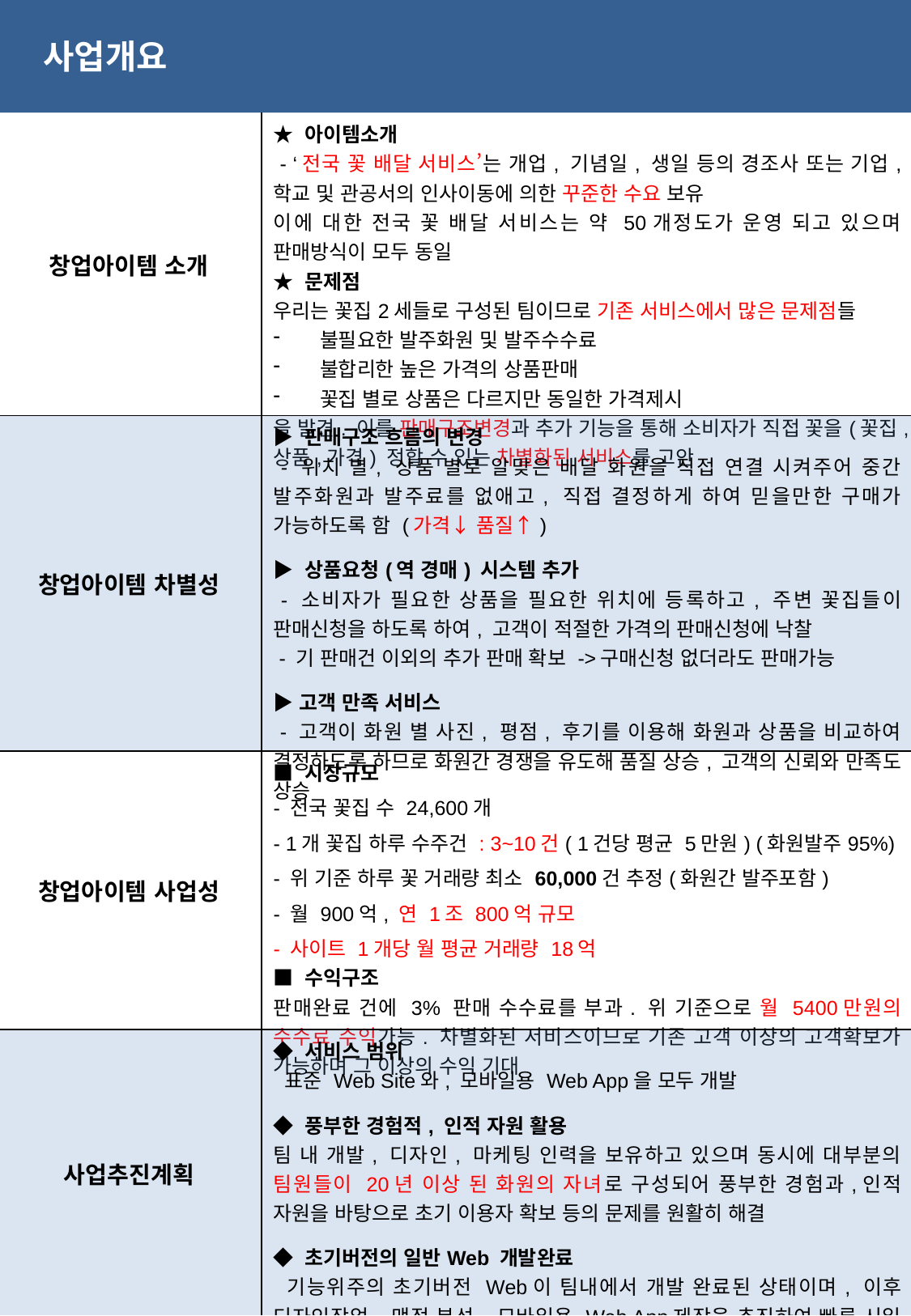

사업개요
| 창업아이템 소개 | ★ 아이템소개 - ‘전국 꽃 배달 서비스’는 개업, 기념일, 생일 등의 경조사 또는 기업, 학교 및 관공서의 인사이동에 의한 꾸준한 수요 보유 이에 대한 전국 꽃 배달 서비스는 약 50개정도가 운영 되고 있으며 판매방식이 모두 동일 ★ 문제점 우리는 꽃집2세들로 구성된 팀이므로 기존 서비스에서 많은 문제점들 불필요한 발주화원 및 발주수수료 불합리한 높은 가격의 상품판매 꽃집 별로 상품은 다르지만 동일한 가격제시 을 발견. 이를 판매구조변경과 추가 기능을 통해 소비자가 직접 꽃을(꽃집,상품,가격) 정할 수 있는 차별화된 서비스를 고안 |
| --- | --- |
| 창업아이템 차별성 | ▶ 판매구조 흐름의 변경 - 위치 별, 상품 별로 알맞은 배달 화원을 직접 연결 시켜주어 중간 발주화원과 발주료를 없애고, 직접 결정하게 하여 믿을만한 구매가 가능하도록 함 (가격↓ 품질↑) ▶ 상품요청(역 경매) 시스템 추가 - 소비자가 필요한 상품을 필요한 위치에 등록하고, 주변 꽃집들이 판매신청을 하도록 하여, 고객이 적절한 가격의 판매신청에 낙찰 - 기 판매건 이외의 추가 판매 확보 ->구매신청 없더라도 판매가능 ▶고객 만족 서비스 - 고객이 화원 별 사진, 평점, 후기를 이용해 화원과 상품을 비교하여 결정하도록 하므로 화원간 경쟁을 유도해 품질 상승, 고객의 신뢰와 만족도 상승 |
| 창업아이템 사업성 | ■ 시장규모 - 전국 꽃집 수 24,600개 - 1개 꽃집 하루 수주건 : 3~10건( 1건당 평균 5만원) (화원발주95%) - 위 기준 하루 꽃 거래량 최소 60,000건 추정(화원간 발주포함) - 월 900억, 연 1조 800억 규모 - 사이트 1개당 월 평균 거래량 18억 ■ 수익구조 판매완료 건에 3% 판매 수수료를 부과. 위 기준으로 월 5400만원의 수수료 수익가능. 차별화된 서비스이므로 기존 고객 이상의 고객확보가 가능하며 그 이상의 수익 기대 |
| 사업추진계획 | ◆ 서비스 범위 표준 Web Site와, 모바일용 Web App을 모두 개발 ◆ 풍부한 경험적, 인적 자원 활용 팀 내 개발, 디자인, 마케팅 인력을 보유하고 있으며 동시에 대부분의 팀원들이 20년 이상 된 화원의 자녀로 구성되어 풍부한 경험과,인적 자원을 바탕으로 초기 이용자 확보 등의 문제를 원활히 해결 ◆ 초기버전의 일반Web 개발완료 기능위주의 초기버전 Web이 팀내에서 개발 완료된 상태이며, 이후 디자인작업, 맹점 분석, 모바일용 Web App제작을 추진하여 빠른 시일 내에 초기 서비스를 시작할 계획 |